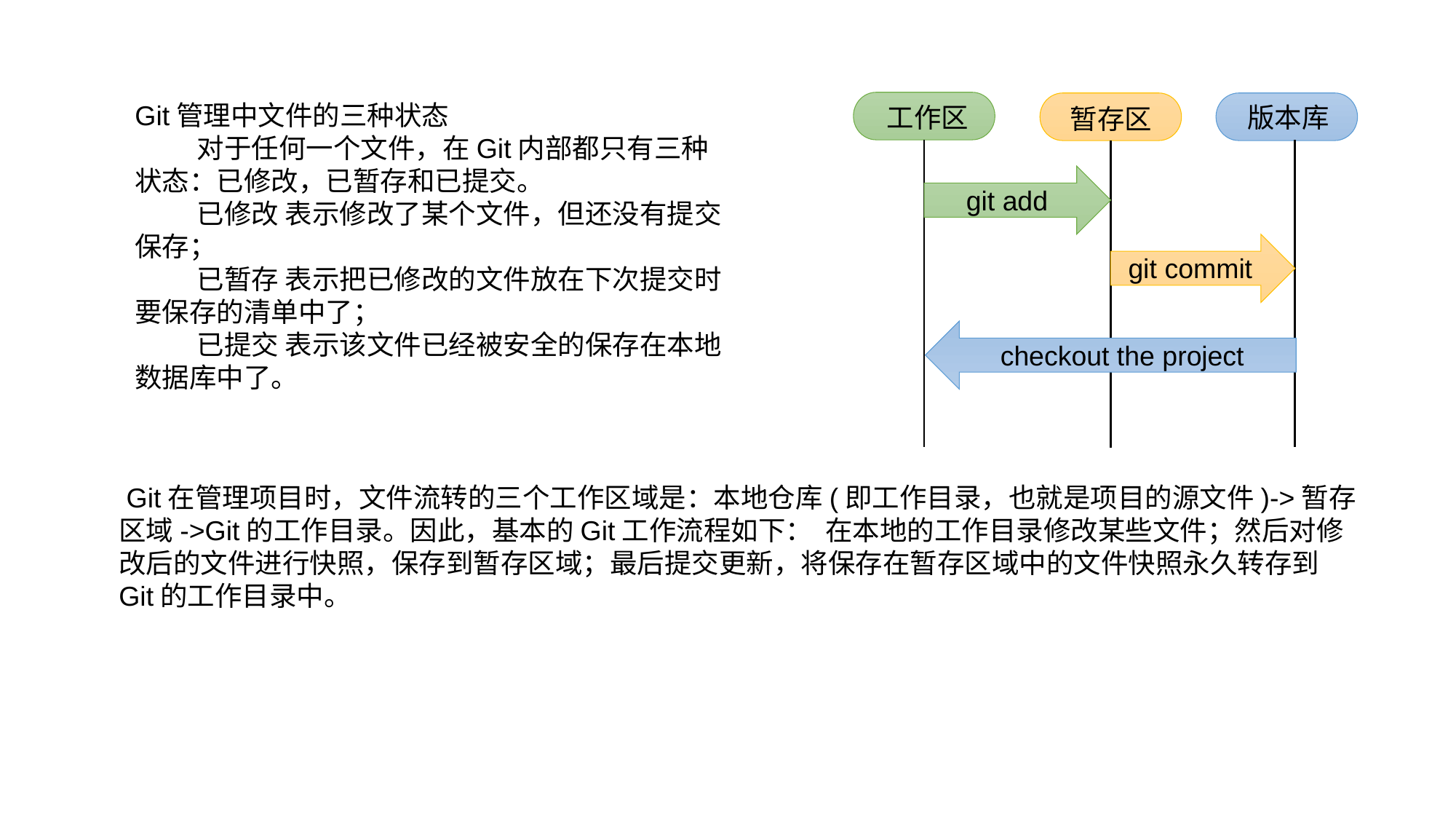

Git管理中文件的三种状态
         对于任何一个文件，在Git内部都只有三种状态：已修改，已暂存和已提交。
         已修改 表示修改了某个文件，但还没有提交保存；
         已暂存 表示把已修改的文件放在下次提交时要保存的清单中了；
         已提交 表示该文件已经被安全的保存在本地数据库中了。

工作区
版本库
暂存区

git add

git commit

checkout the project
 Git在管理项目时，文件流转的三个工作区域是：本地仓库(即工作目录，也就是项目的源文件)->暂存区域->Git的工作目录。因此，基本的Git工作流程如下：  在本地的工作目录修改某些文件；然后对修改后的文件进行快照，保存到暂存区域；最后提交更新，将保存在暂存区域中的文件快照永久转存到Git的工作目录中。